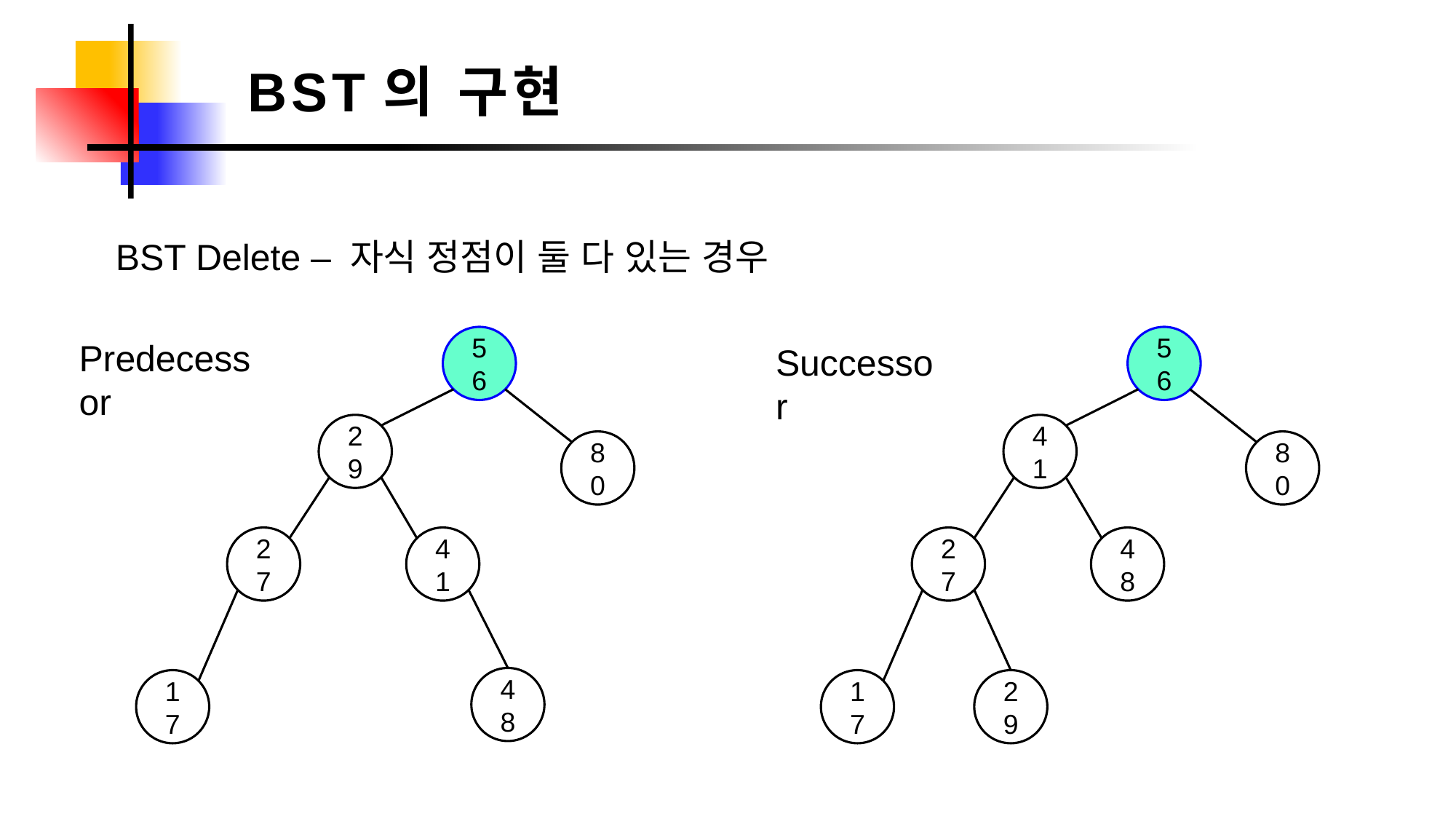

BST의 구현
BST Delete – 자식 정점이 둘 다 있는 경우
56
41
80
27
48
17
29
56
29
80
27
41
48
17
Predecessor
Successor